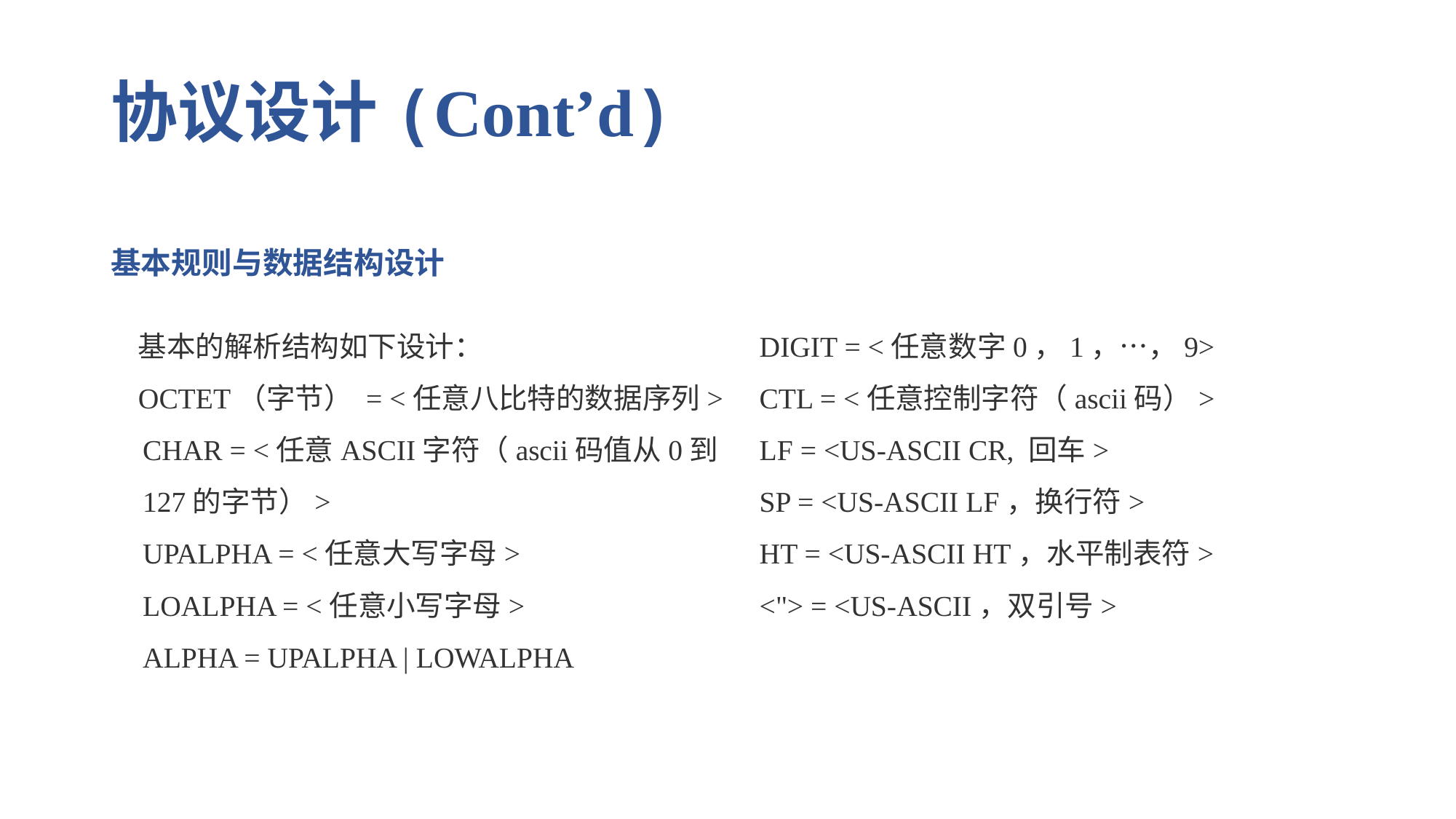

# 协议设计(Cont’d)
基本规则与数据结构设计
基本的解析结构如下设计：
OCTET（字节） = <任意八比特的数据序列>
CHAR = <任意ASCII字符（ascii码值从0到127的字节）>
UPALPHA = <任意大写字母>
LOALPHA = <任意小写字母>
ALPHA = UPALPHA | LOWALPHA
DIGIT = <任意数字0，1，…，9>
CTL = <任意控制字符（ascii码）>
LF = <US-ASCII CR, 回车>
SP = <US-ASCII LF，换行符>
HT = <US-ASCII HT，水平制表符>
<"> = <US-ASCII，双引号>